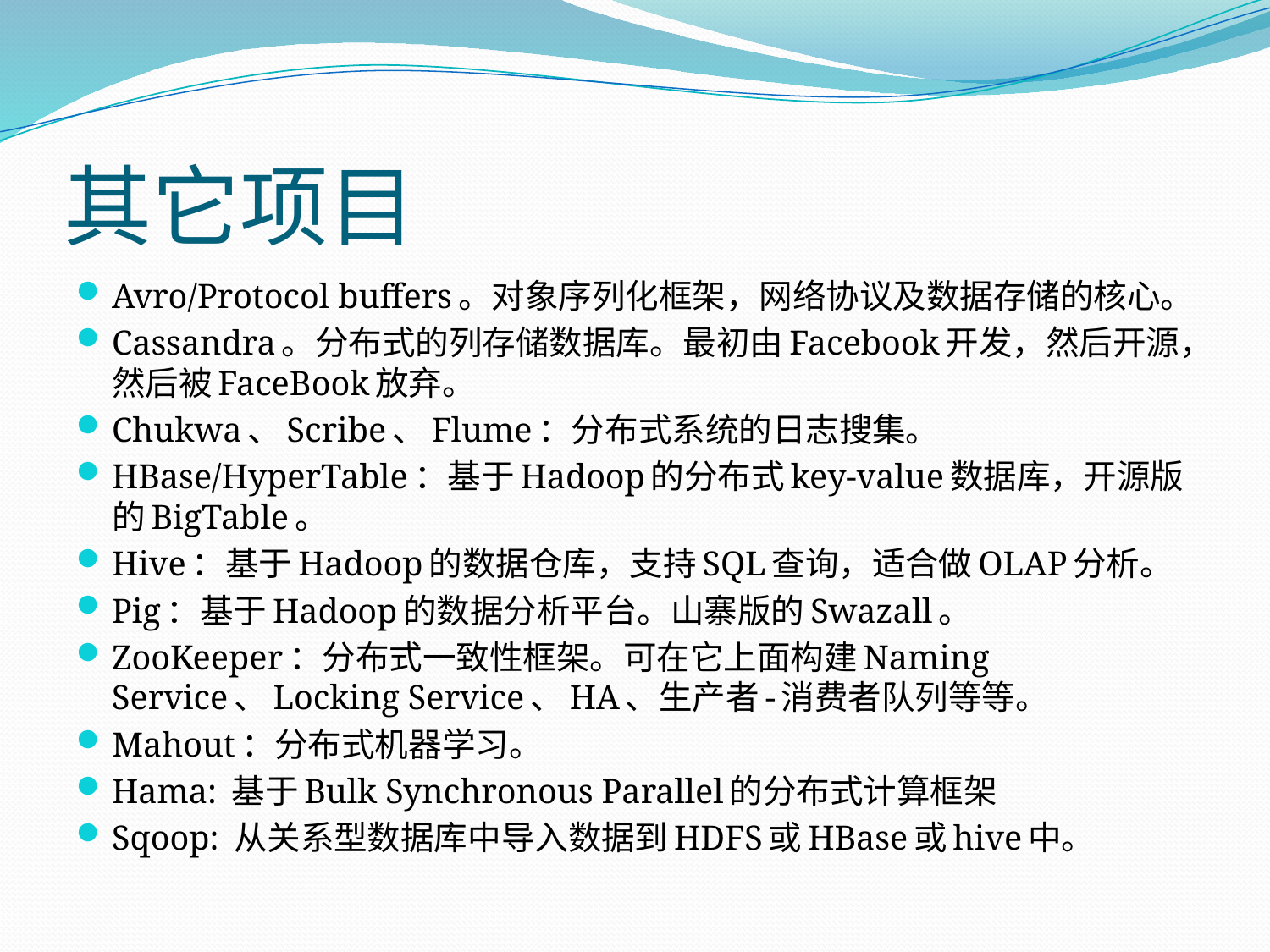

# 其它项目
Avro/Protocol buffers。对象序列化框架，网络协议及数据存储的核心。
Cassandra。分布式的列存储数据库。最初由Facebook开发，然后开源，然后被FaceBook放弃。
Chukwa、Scribe、Flume：分布式系统的日志搜集。
HBase/HyperTable：基于Hadoop的分布式key-value数据库，开源版的BigTable。
Hive：基于Hadoop的数据仓库，支持SQL查询，适合做OLAP分析。
Pig：基于Hadoop的数据分析平台。山寨版的Swazall。
ZooKeeper：分布式一致性框架。可在它上面构建Naming Service、Locking Service、HA、生产者-消费者队列等等。
Mahout：分布式机器学习。
Hama: 基于Bulk Synchronous Parallel的分布式计算框架
Sqoop: 从关系型数据库中导入数据到HDFS或HBase或hive中。